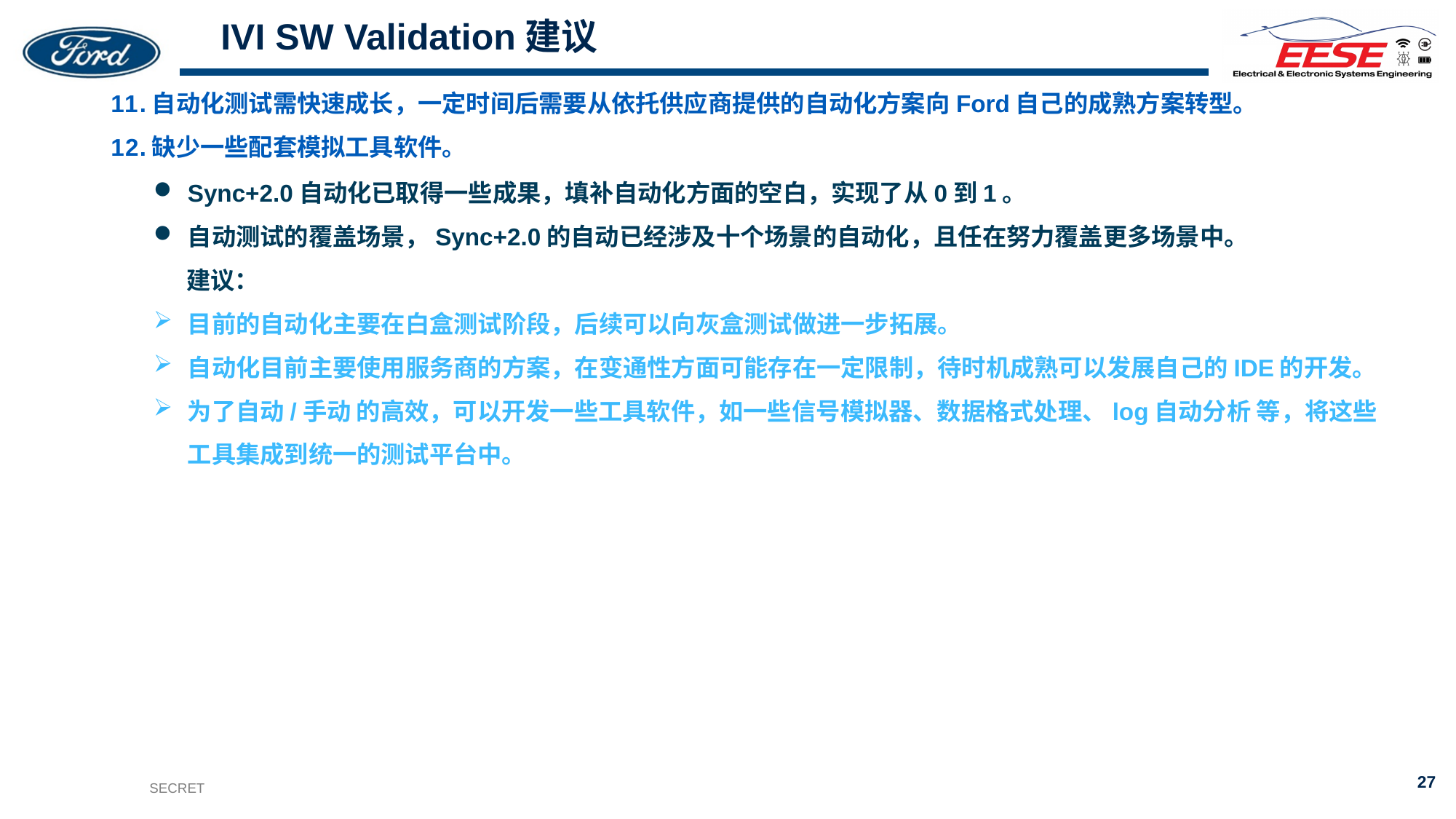

# IVI SW Validation建议
自动化测试需快速成长，一定时间后需要从依托供应商提供的自动化方案向Ford自己的成熟方案转型。
缺少一些配套模拟工具软件。
Sync+2.0自动化已取得一些成果，填补自动化方面的空白，实现了从0到1。
自动测试的覆盖场景，Sync+2.0的自动已经涉及十个场景的自动化，且任在努力覆盖更多场景中。
     建议：
目前的自动化主要在白盒测试阶段，后续可以向灰盒测试做进一步拓展。
自动化目前主要使用服务商的方案，在变通性方面可能存在一定限制，待时机成熟可以发展自己的IDE的开发。
为了自动/手动 的高效，可以开发一些工具软件，如一些信号模拟器、数据格式处理、log自动分析 等，将这些工具集成到统一的测试平台中。